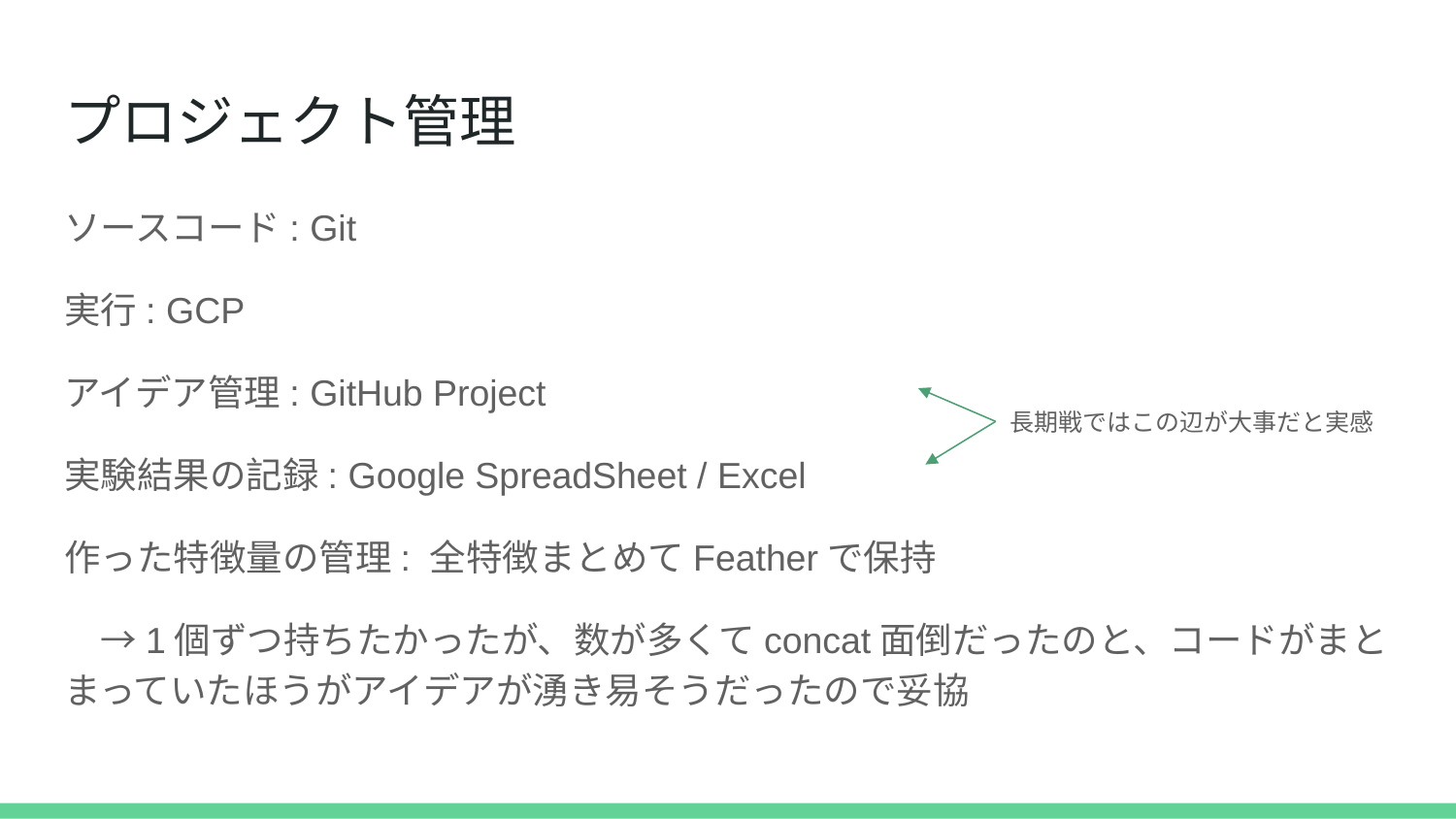

# プロジェクト管理
ソースコード: Git
実行: GCP
アイデア管理: GitHub Project
実験結果の記録: Google SpreadSheet / Excel
作った特徴量の管理: 全特徴まとめてFeatherで保持
　→1個ずつ持ちたかったが、数が多くてconcat面倒だったのと、コードがまとまっていたほうがアイデアが湧き易そうだったので妥協

長期戦ではこの辺が大事だと実感